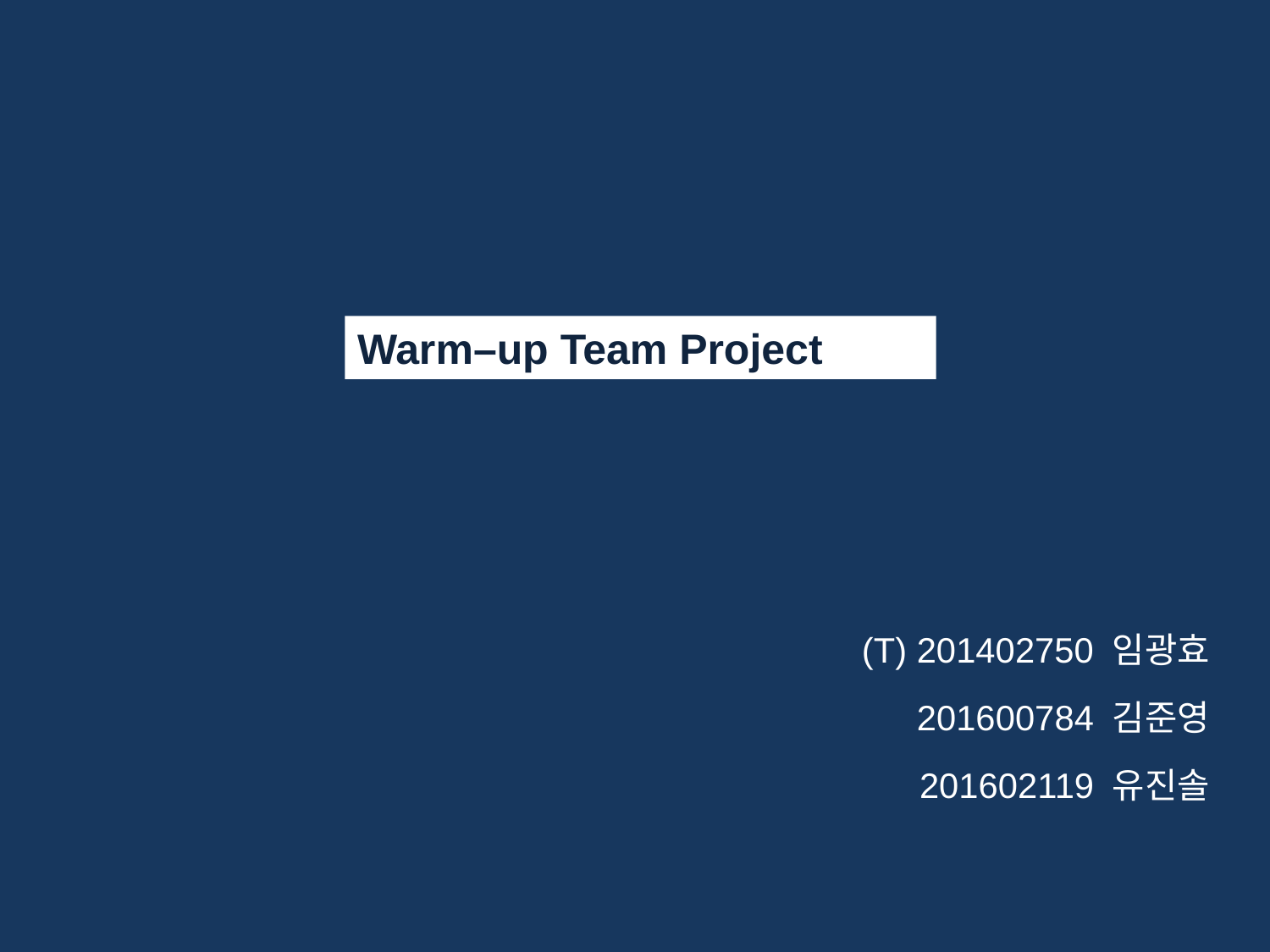

Warm–up Team Project
(T) 201402750 임광효
201600784 김준영
201602119 유진솔